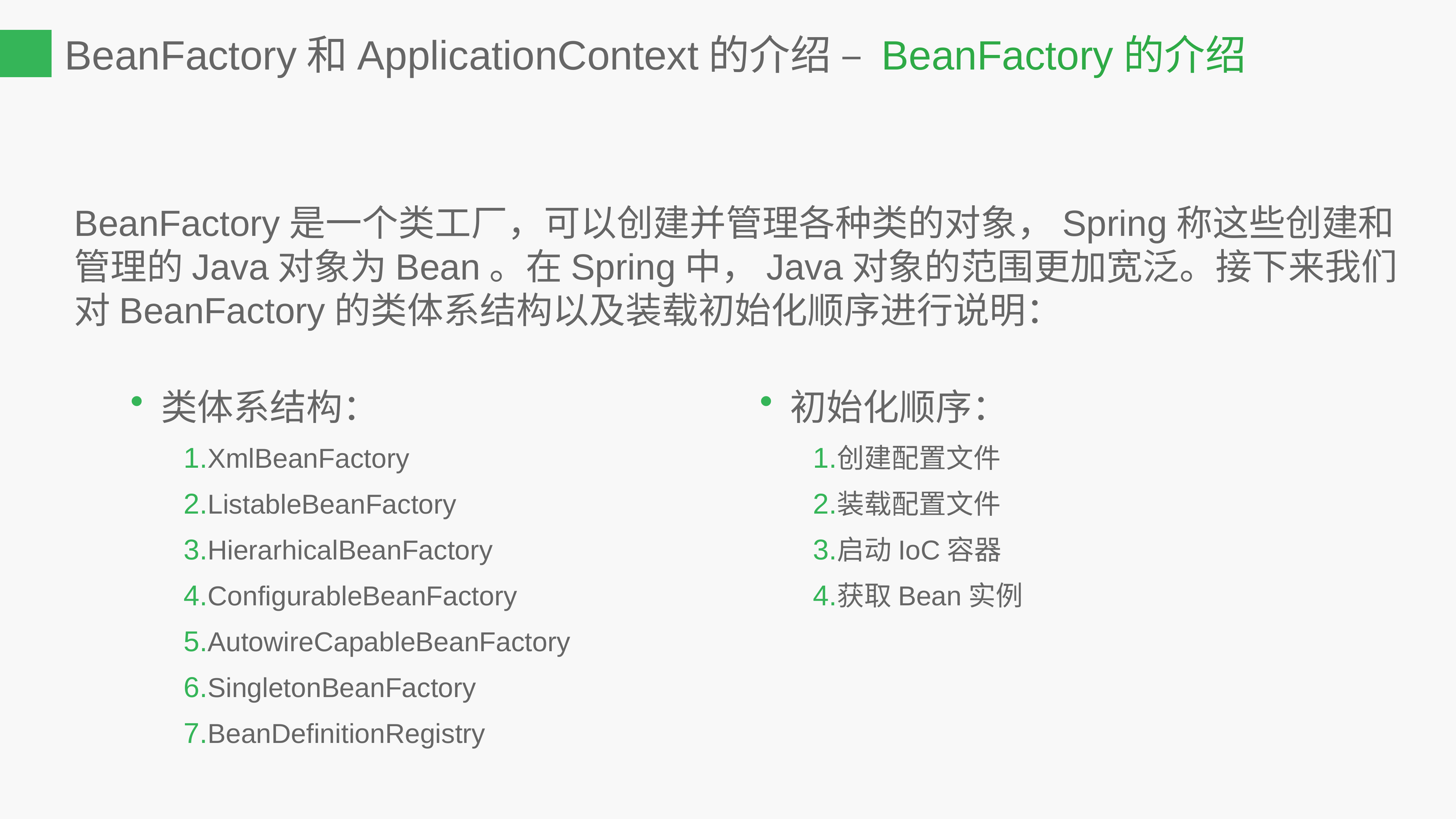

BeanFactory和ApplicationContext的介绍 – BeanFactory的介绍

BeanFactory是一个类工厂，可以创建并管理各种类的对象，Spring称这些创建和管理的Java对象为Bean。在Spring中，Java对象的范围更加宽泛。接下来我们对BeanFactory的类体系结构以及装载初始化顺序进行说明：
类体系结构：
XmlBeanFactory
ListableBeanFactory
HierarhicalBeanFactory
ConfigurableBeanFactory
AutowireCapableBeanFactory
SingletonBeanFactory
BeanDefinitionRegistry

初始化顺序：
创建配置文件
装载配置文件
启动IoC容器
获取Bean实例